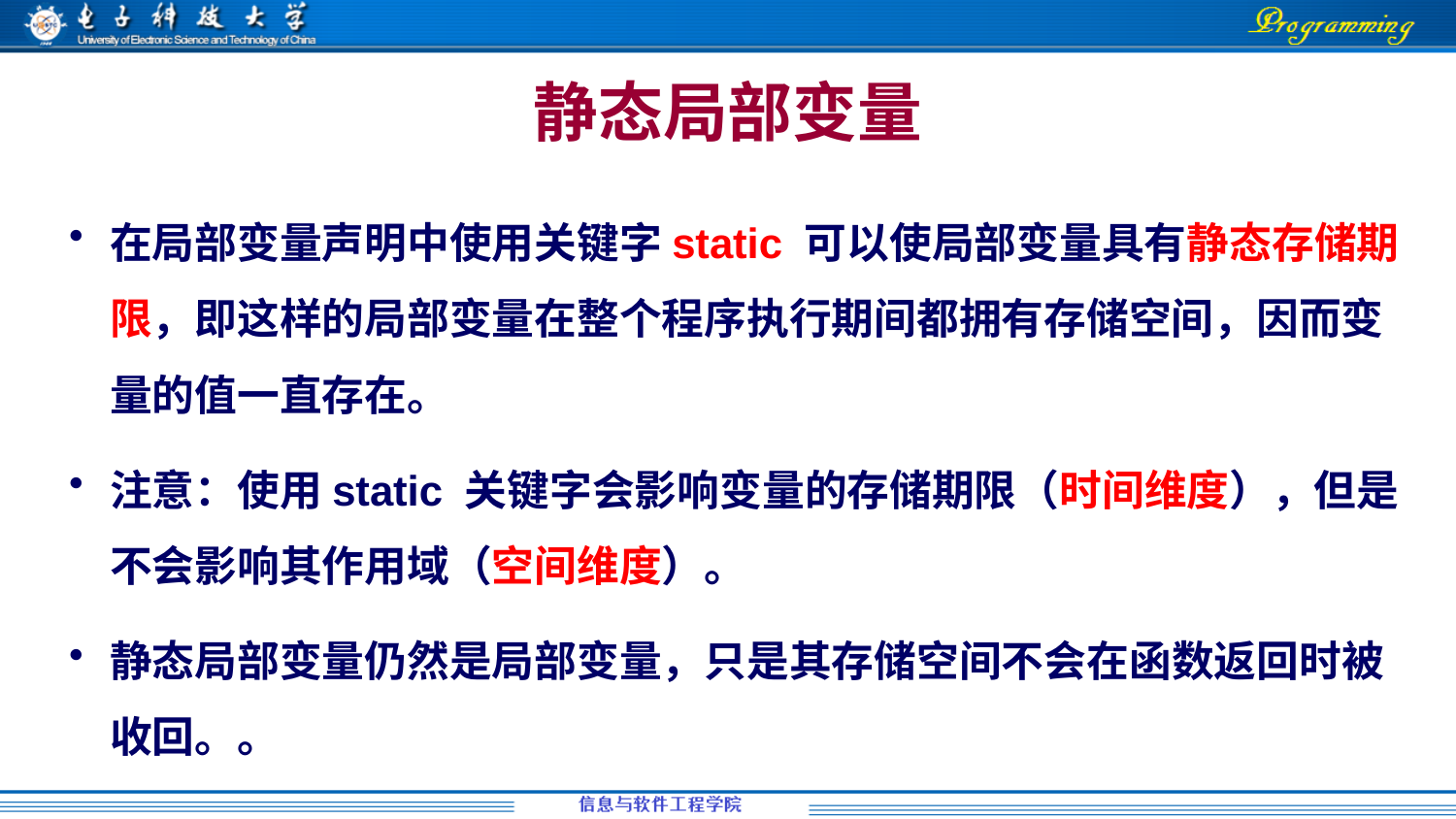

静态局部变量
在局部变量声明中使用关键字static 可以使局部变量具有静态存储期限，即这样的局部变量在整个程序执行期间都拥有存储空间，因而变量的值一直存在。
注意：使用static 关键字会影响变量的存储期限（时间维度），但是不会影响其作用域（空间维度）。
静态局部变量仍然是局部变量，只是其存储空间不会在函数返回时被收回。。